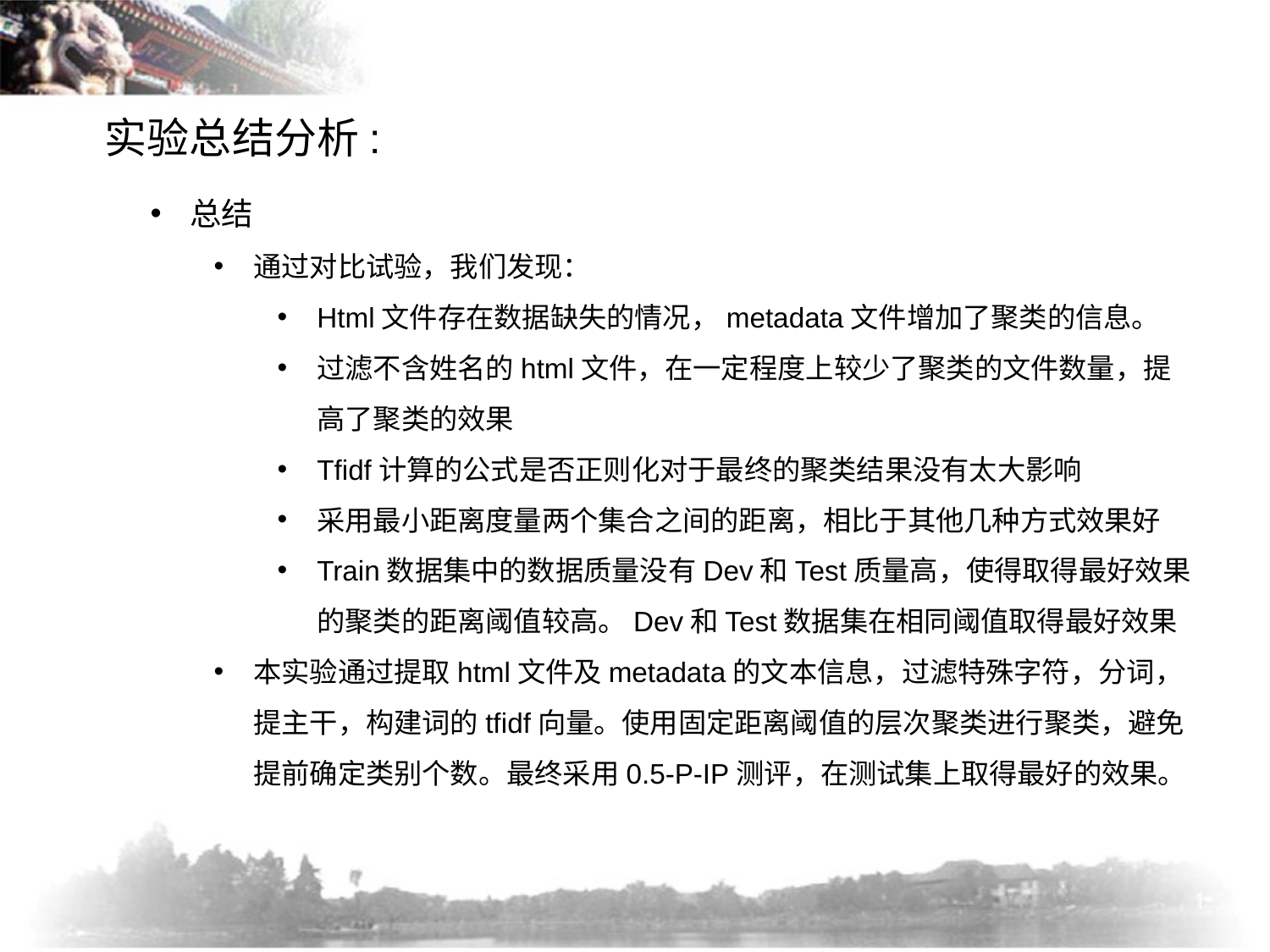

实验总结分析:
总结
通过对比试验，我们发现：
Html文件存在数据缺失的情况，metadata文件增加了聚类的信息。
过滤不含姓名的html文件，在一定程度上较少了聚类的文件数量，提高了聚类的效果
Tfidf计算的公式是否正则化对于最终的聚类结果没有太大影响
采用最小距离度量两个集合之间的距离，相比于其他几种方式效果好
Train数据集中的数据质量没有Dev和Test质量高，使得取得最好效果的聚类的距离阈值较高。Dev和Test数据集在相同阈值取得最好效果
本实验通过提取html文件及metadata的文本信息，过滤特殊字符，分词，提主干，构建词的tfidf向量。使用固定距离阈值的层次聚类进行聚类，避免提前确定类别个数。最终采用0.5-P-IP测评，在测试集上取得最好的效果。